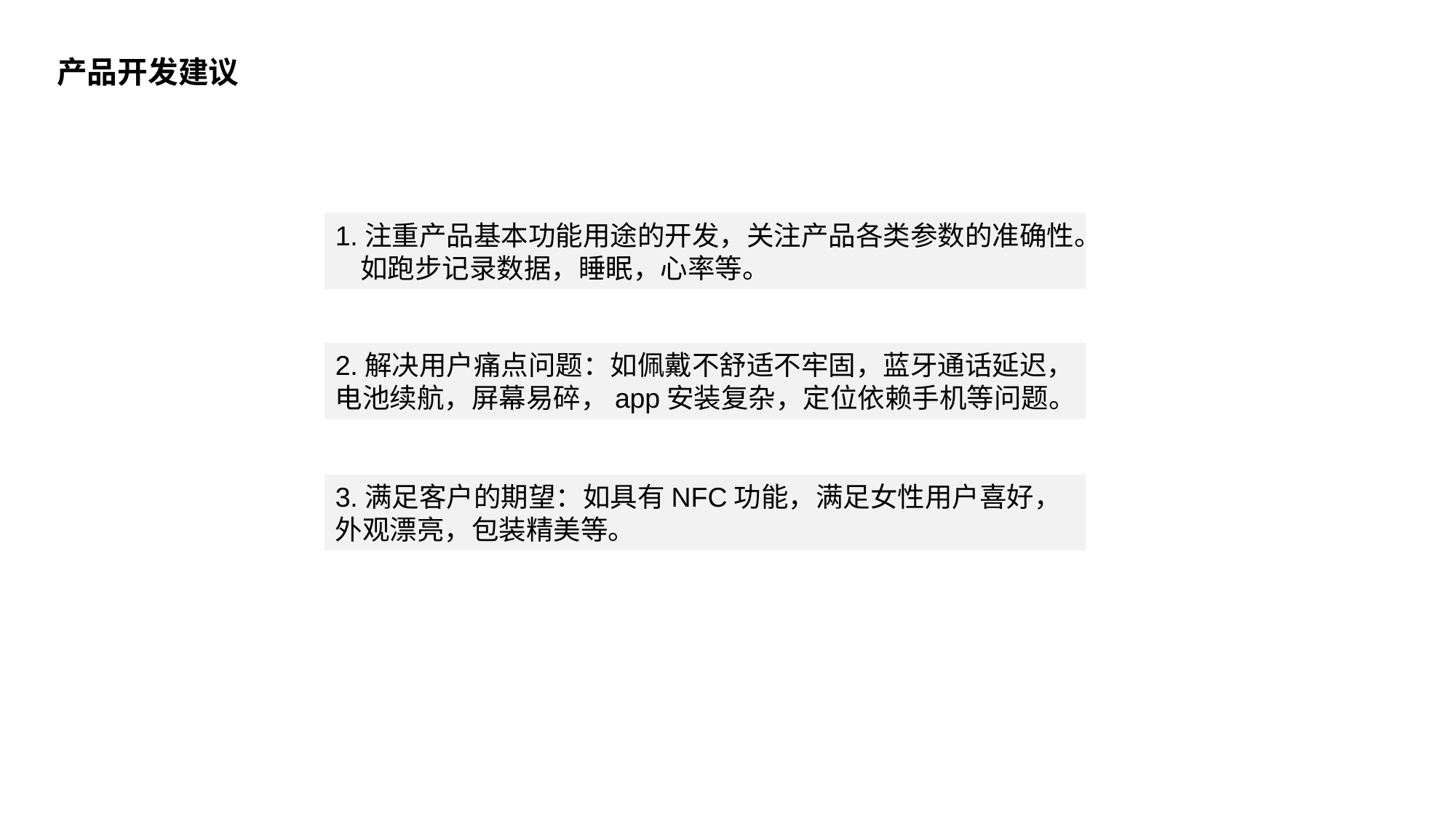

产品开发建议
1.注重产品基本功能用途的开发，关注产品各类参数的准确性。
   如跑步记录数据，睡眠，心率等。
2.解决用户痛点问题：如佩戴不舒适不牢固，蓝牙通话延迟，电池续航，屏幕易碎，app安装复杂，定位依赖手机等问题。
3.满足客户的期望：如具有NFC功能，满足女性用户喜好，外观漂亮，包装精美等。